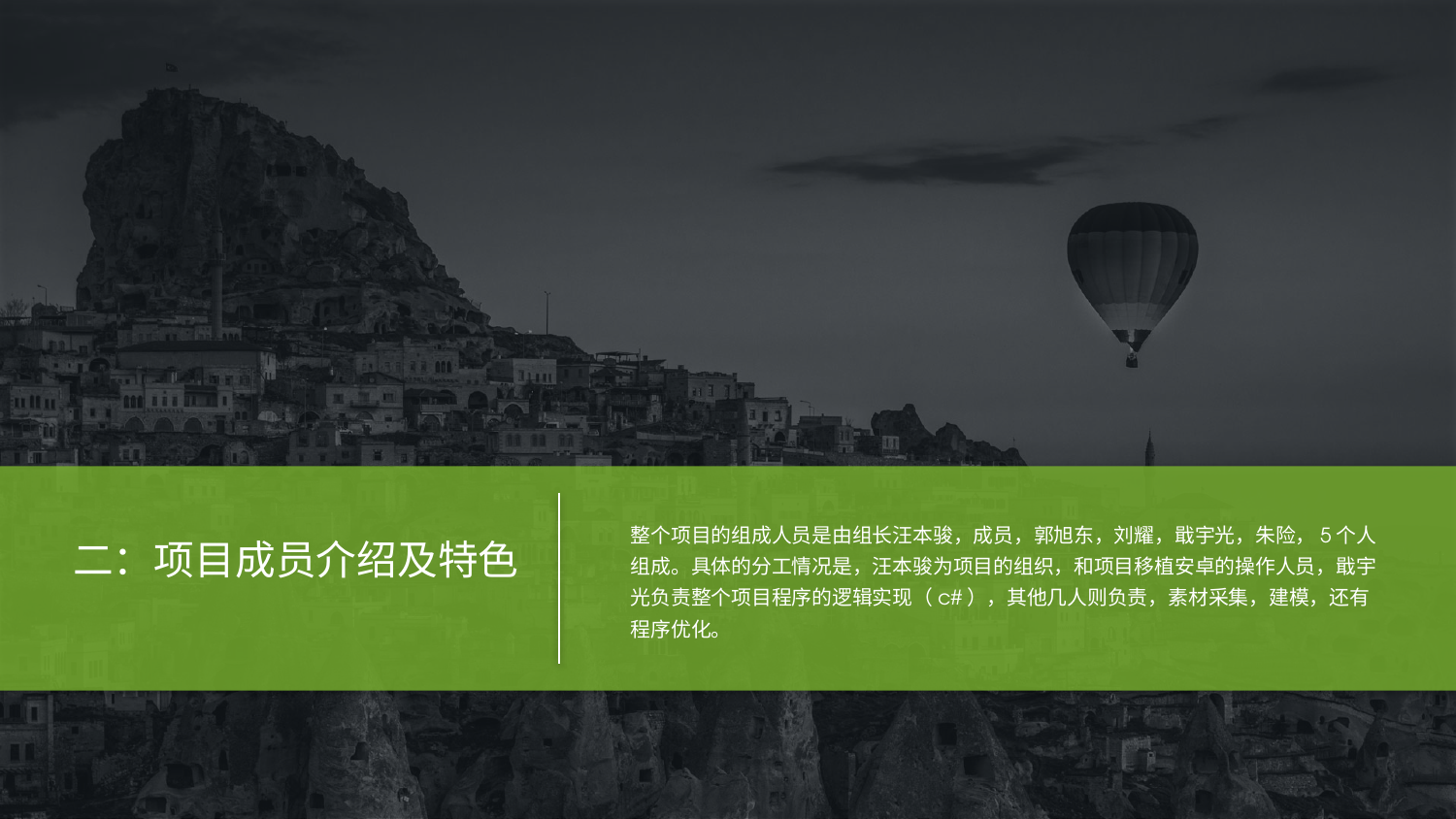

整个项目的组成人员是由组长汪本骏，成员，郭旭东，刘耀，戢宇光，朱险，5个人组成。具体的分工情况是，汪本骏为项目的组织，和项目移植安卓的操作人员，戢宇光负责整个项目程序的逻辑实现（c#），其他几人则负责，素材采集，建模，还有程序优化。
二：项目成员介绍及特色